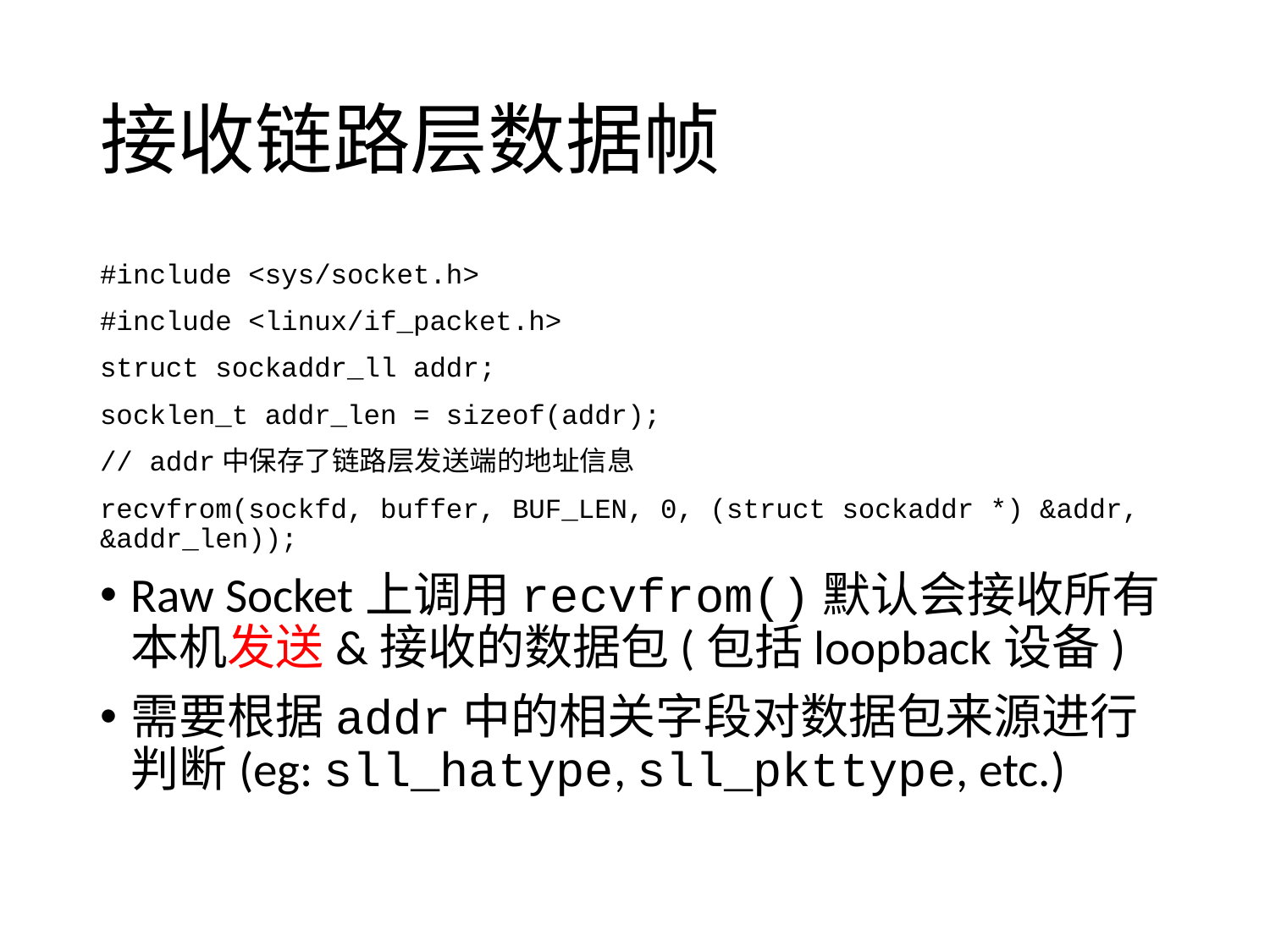

# 接收链路层数据帧
#include <sys/socket.h>
#include <linux/if_packet.h>
struct sockaddr_ll addr;
socklen_t addr_len = sizeof(addr);
// addr中保存了链路层发送端的地址信息
recvfrom(sockfd, buffer, BUF_LEN, 0, (struct sockaddr *) &addr, &addr_len));
Raw Socket上调用recvfrom()默认会接收所有本机发送&接收的数据包(包括loopback设备)
需要根据addr中的相关字段对数据包来源进行判断(eg: sll_hatype, sll_pkttype, etc.)